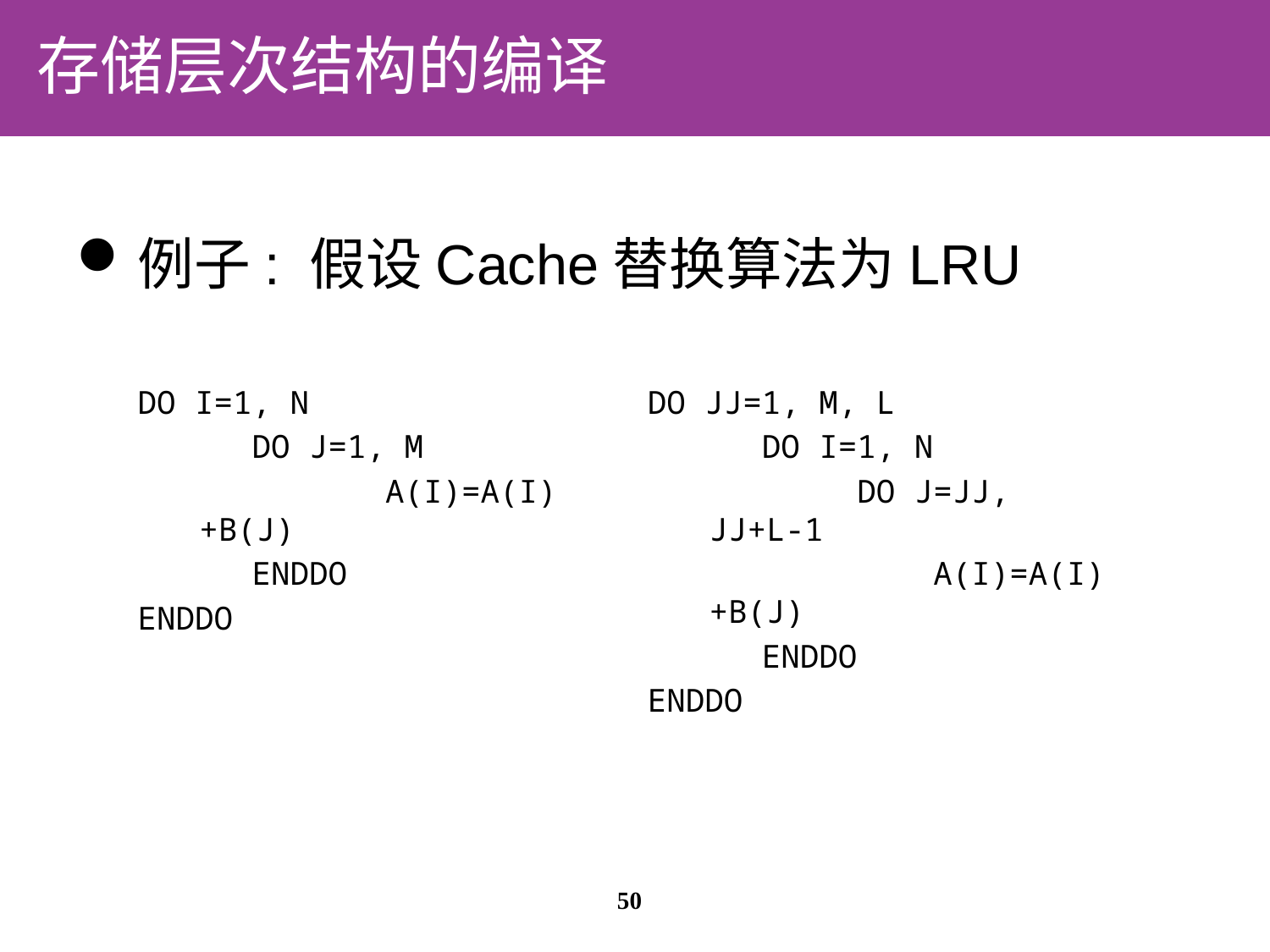

# 存储层次结构的编译
例子: 假设Cache替换算法为LRU
DO I=1, N
      DO J=1, M
             A(I)=A(I)+B(J)
      ENDDO
ENDDO
DO JJ=1, M, L
      DO I=1, N
           DO J=JJ, JJ+L-1
               A(I)=A(I)+B(J)
      ENDDO
ENDDO
50